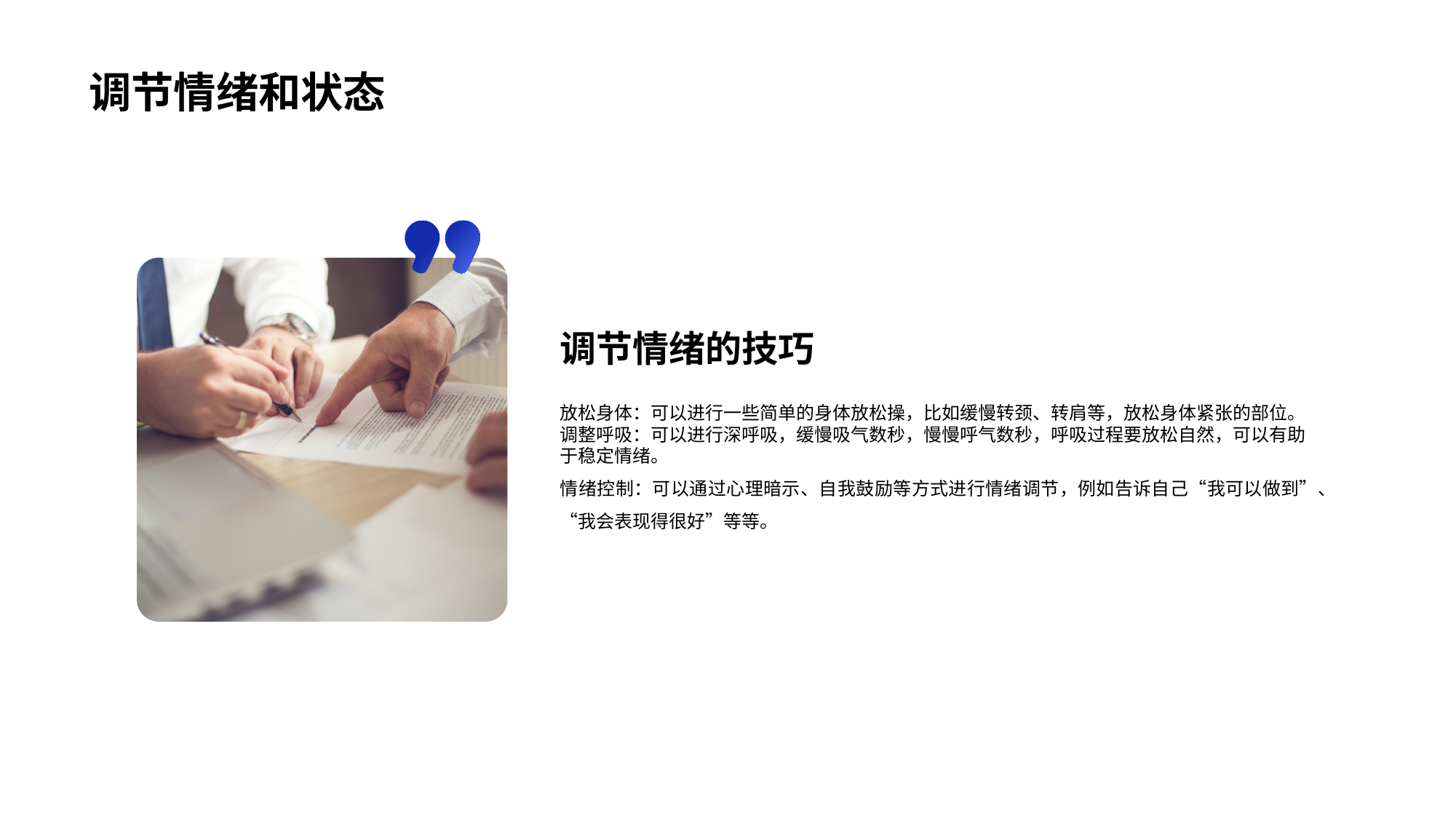

调节情绪和状态

调节情绪的技巧
放松身体：可以进行一些简单的身体放松操，比如缓慢转颈、转肩等，放松身体紧张的部位。
调整呼吸：可以进行深呼吸，缓慢吸气数秒，慢慢呼气数秒，呼吸过程要放松自然，可以有助于稳定情绪。
情绪控制：可以通过心理暗示、自我鼓励等方式进行情绪调节，例如告诉自己“我可以做到”、“我会表现得很好”等等。